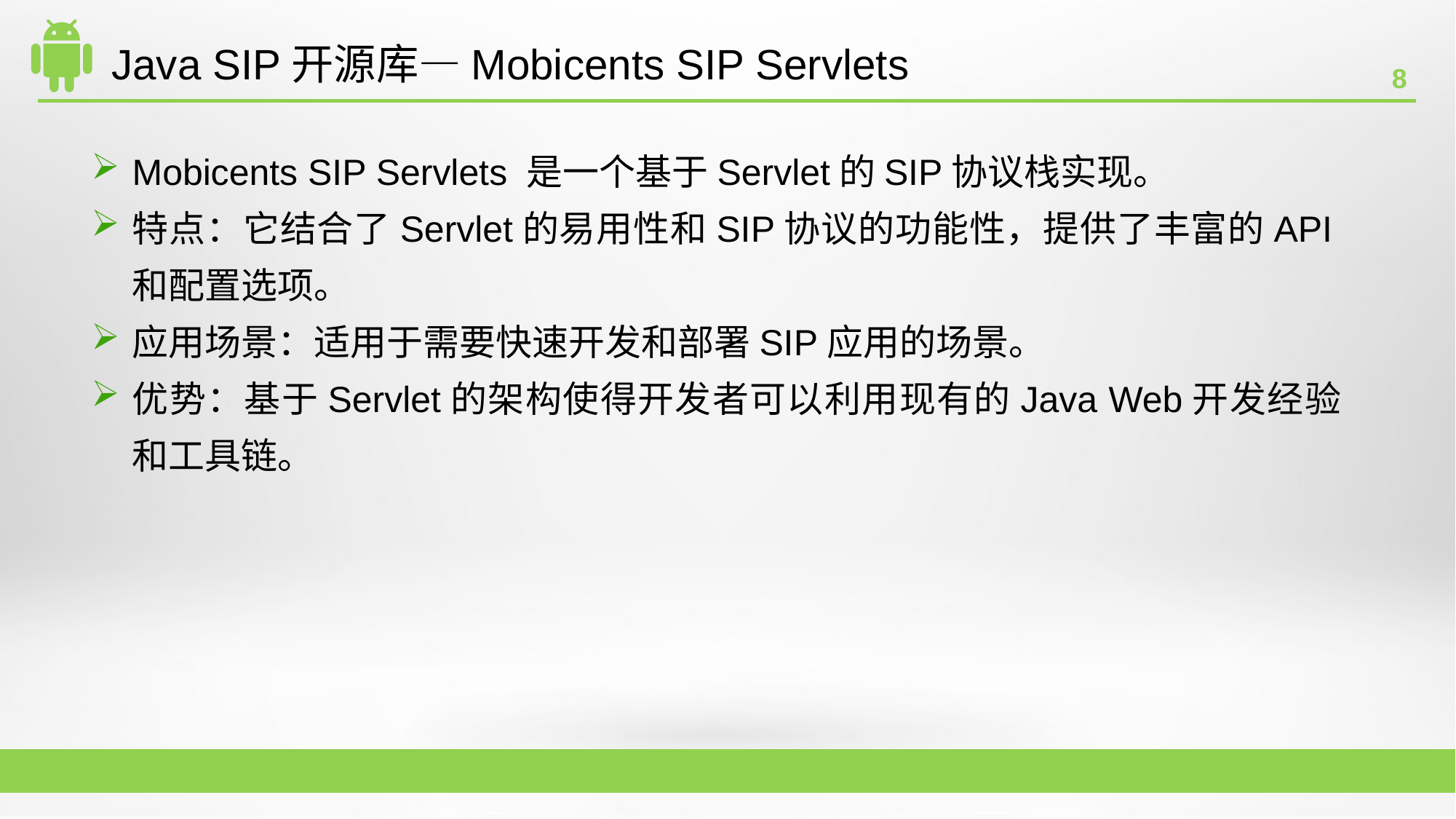

# Java SIP开源库—Mobicents SIP Servlets
Mobicents SIP Servlets 是一个基于Servlet的SIP协议栈实现。
特点：它结合了Servlet的易用性和SIP协议的功能性，提供了丰富的API和配置选项。
应用场景：适用于需要快速开发和部署SIP应用的场景。
优势：基于Servlet的架构使得开发者可以利用现有的Java Web开发经验和工具链。